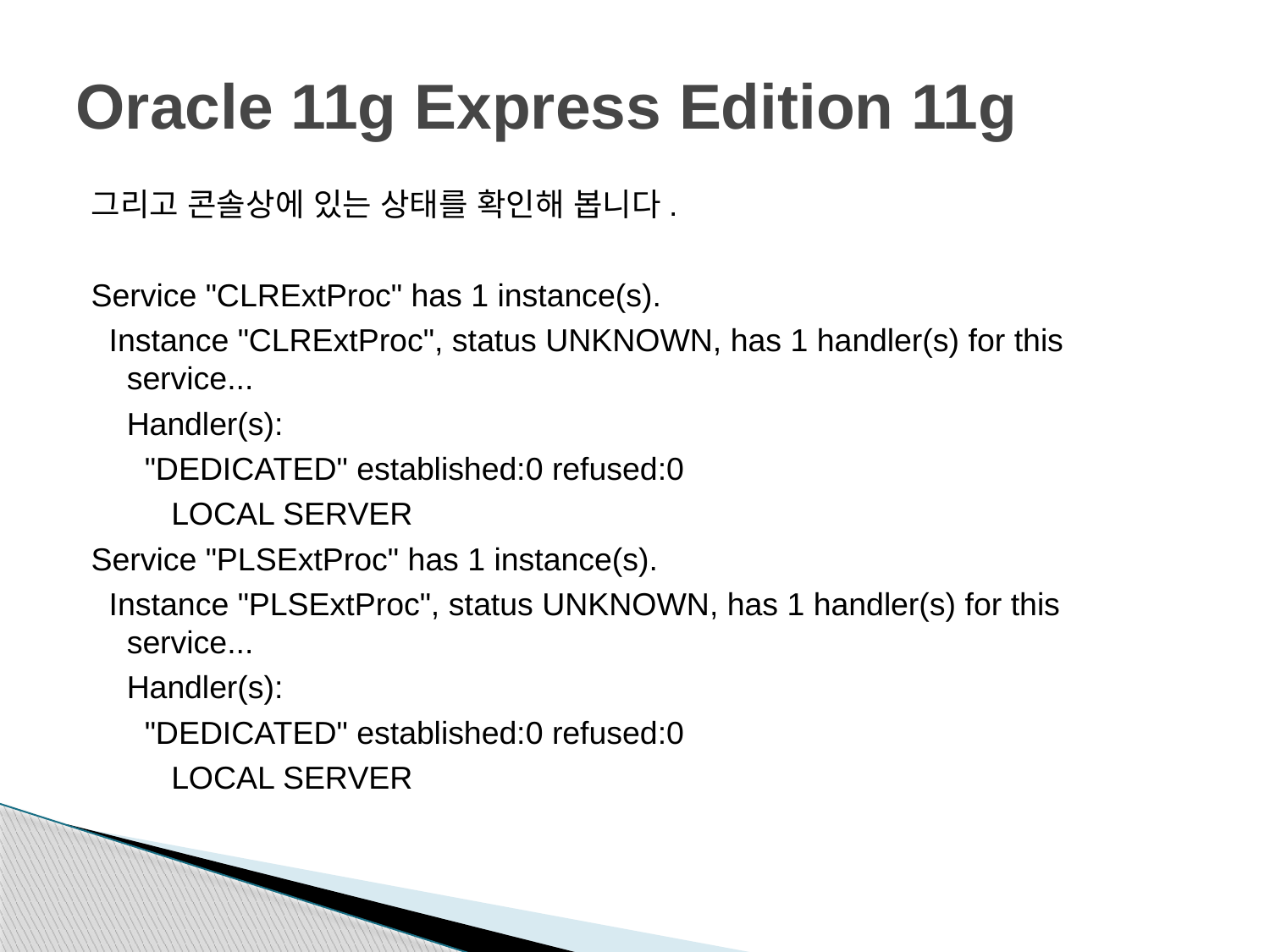

# Oracle 11g Express Edition 11g
그리고 콘솔상에 있는 상태를 확인해 봅니다.

Service "CLRExtProc" has 1 instance(s).
  Instance "CLRExtProc", status UNKNOWN, has 1 handler(s) for this service...
    Handler(s):
      "DEDICATED" established:0 refused:0
         LOCAL SERVER
Service "PLSExtProc" has 1 instance(s).
  Instance "PLSExtProc", status UNKNOWN, has 1 handler(s) for this service...
    Handler(s):
      "DEDICATED" established:0 refused:0
         LOCAL SERVER